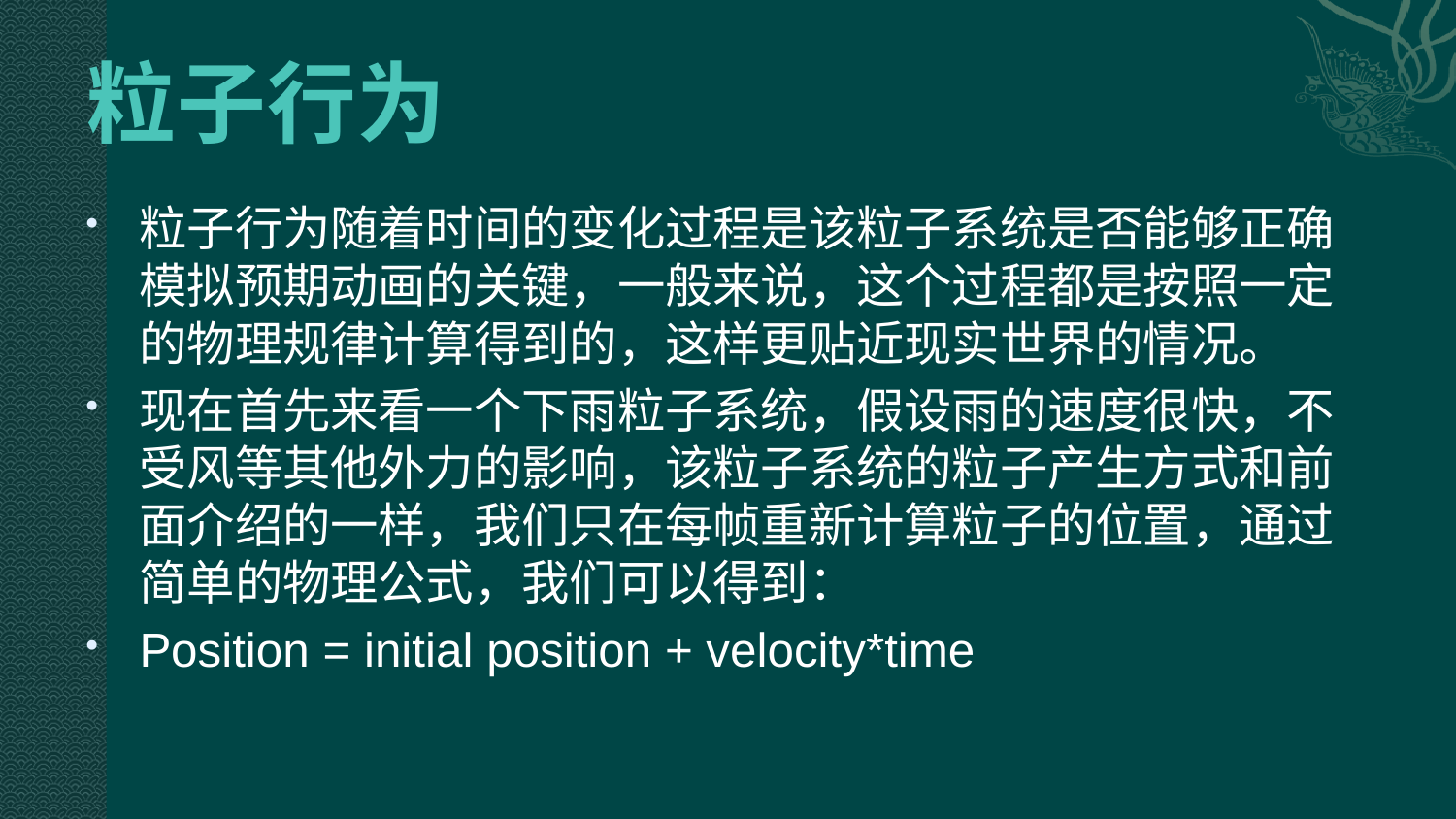

# 粒子行为
粒子行为随着时间的变化过程是该粒子系统是否能够正确模拟预期动画的关键，一般来说，这个过程都是按照一定的物理规律计算得到的，这样更贴近现实世界的情况。
现在首先来看一个下雨粒子系统，假设雨的速度很快，不受风等其他外力的影响，该粒子系统的粒子产生方式和前面介绍的一样，我们只在每帧重新计算粒子的位置，通过简单的物理公式，我们可以得到：
Position = initial position + velocity*time